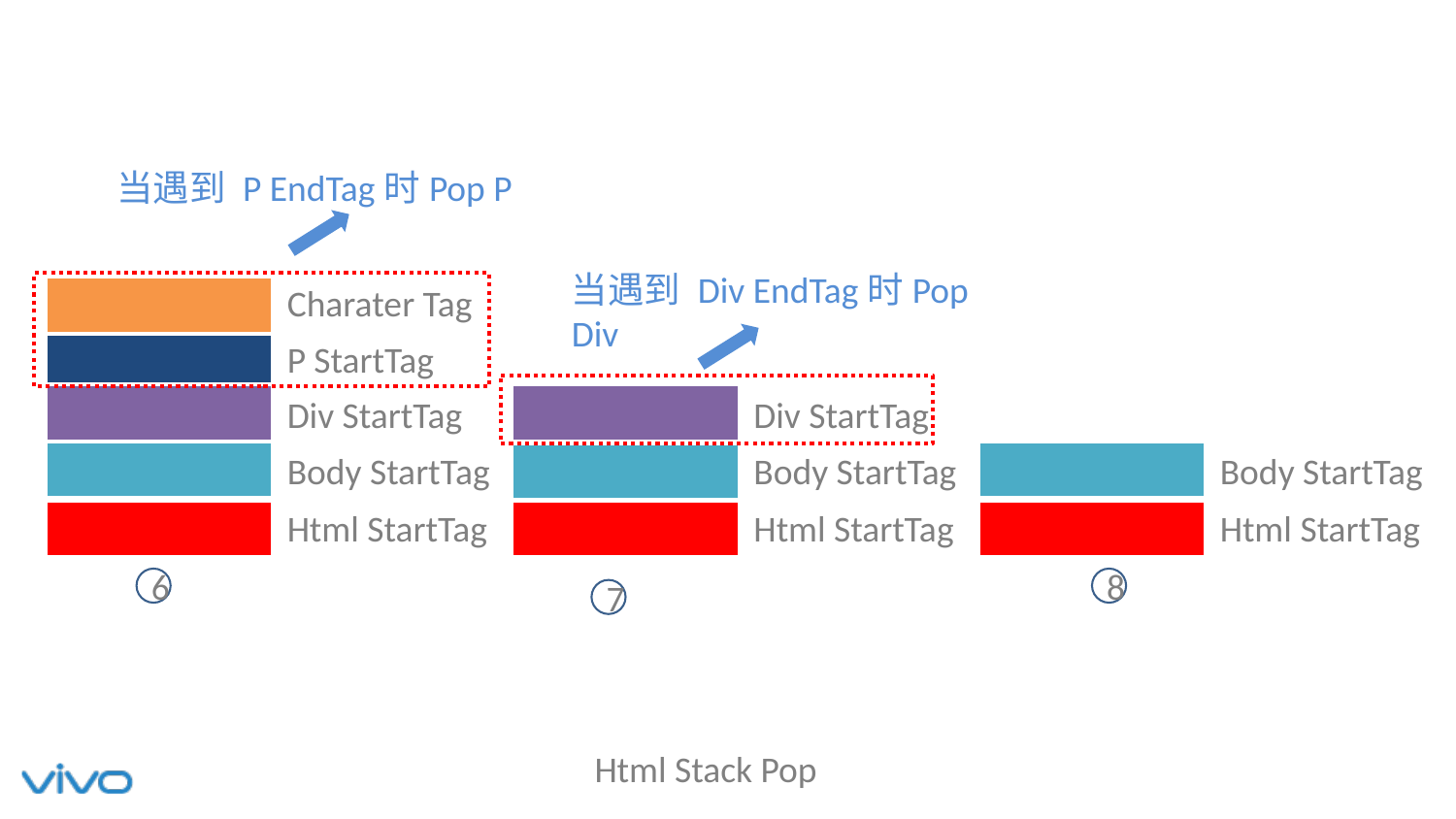

当遇到 P EndTag时Pop P

当遇到 Div EndTag时Pop Div

Charater Tag

P StartTag

Div StartTag

Div StartTag

Body StartTag
Body StartTag

Body StartTag

Html StartTag
Html StartTag
Html StartTag

6
8
7
Html Stack Pop